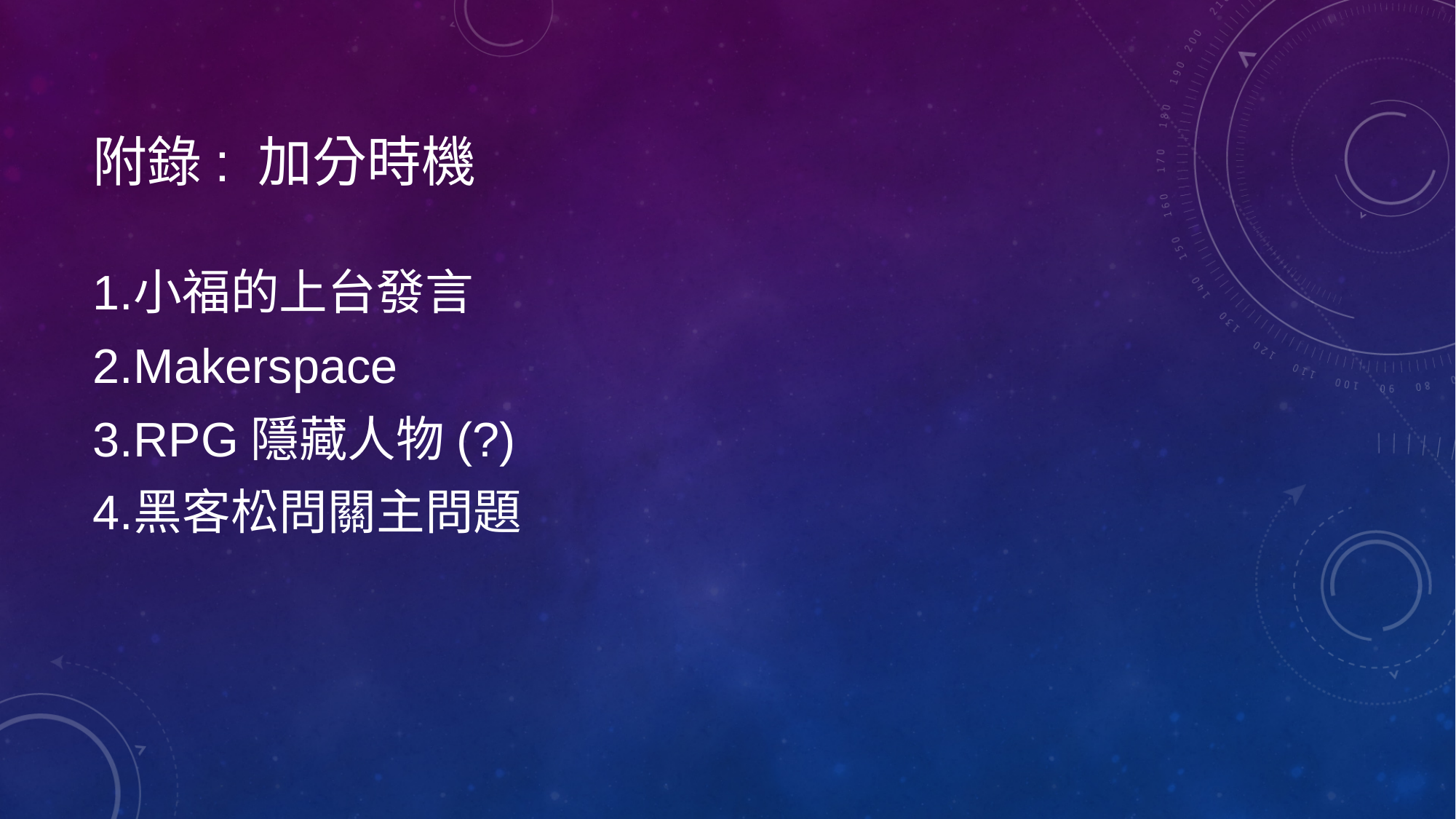

# 附錄: 加分時機
小福的上台發言
Makerspace
RPG隱藏人物(?)
黑客松問關主問題